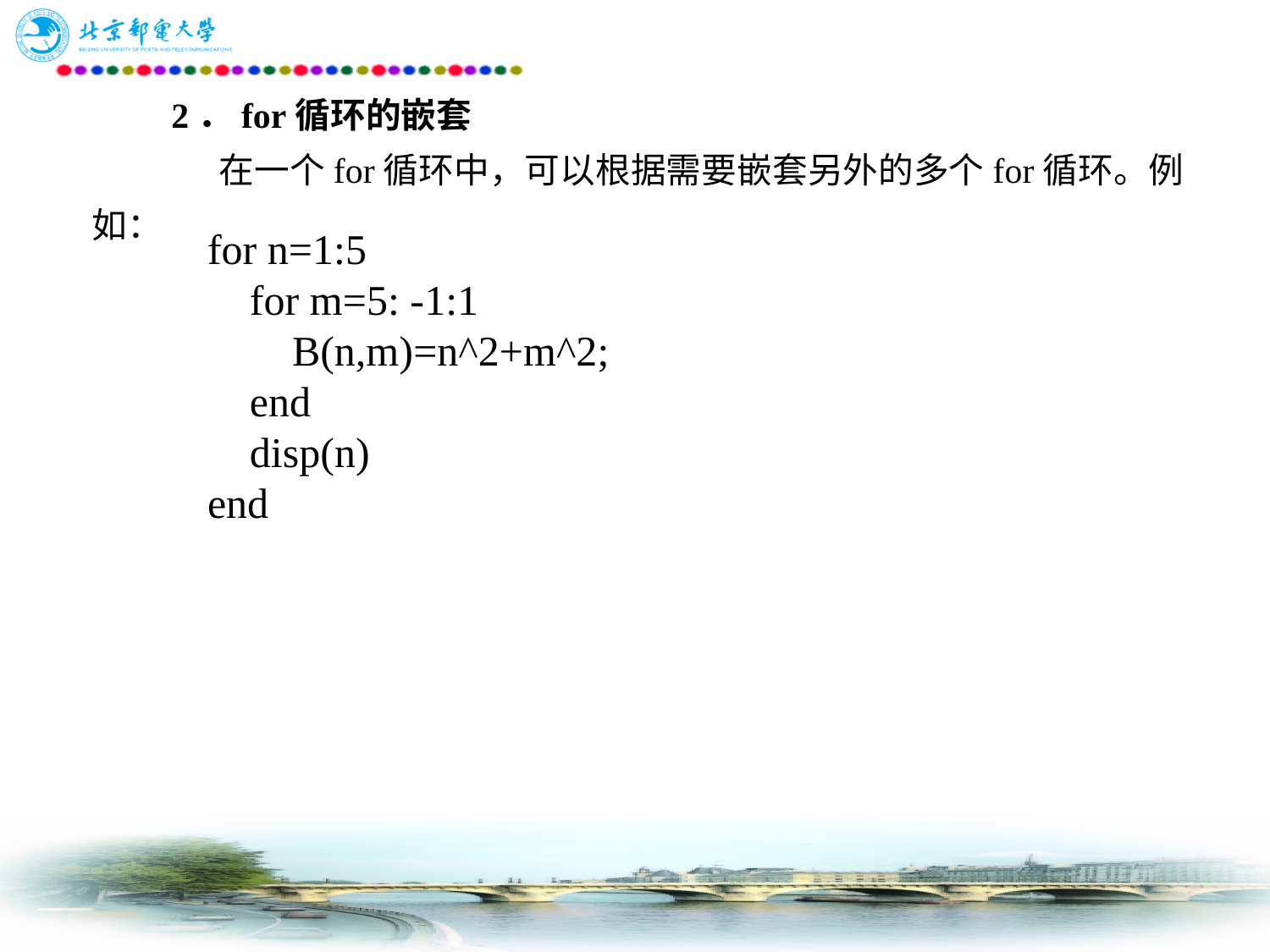

# 2．for循环的嵌套 　　	在一个for循环中，可以根据需要嵌套另外的多个for循环。例如：
for n=1:5
    for m=5: -1:1
        B(n,m)=n^2+m^2;
    end
    disp(n)
end